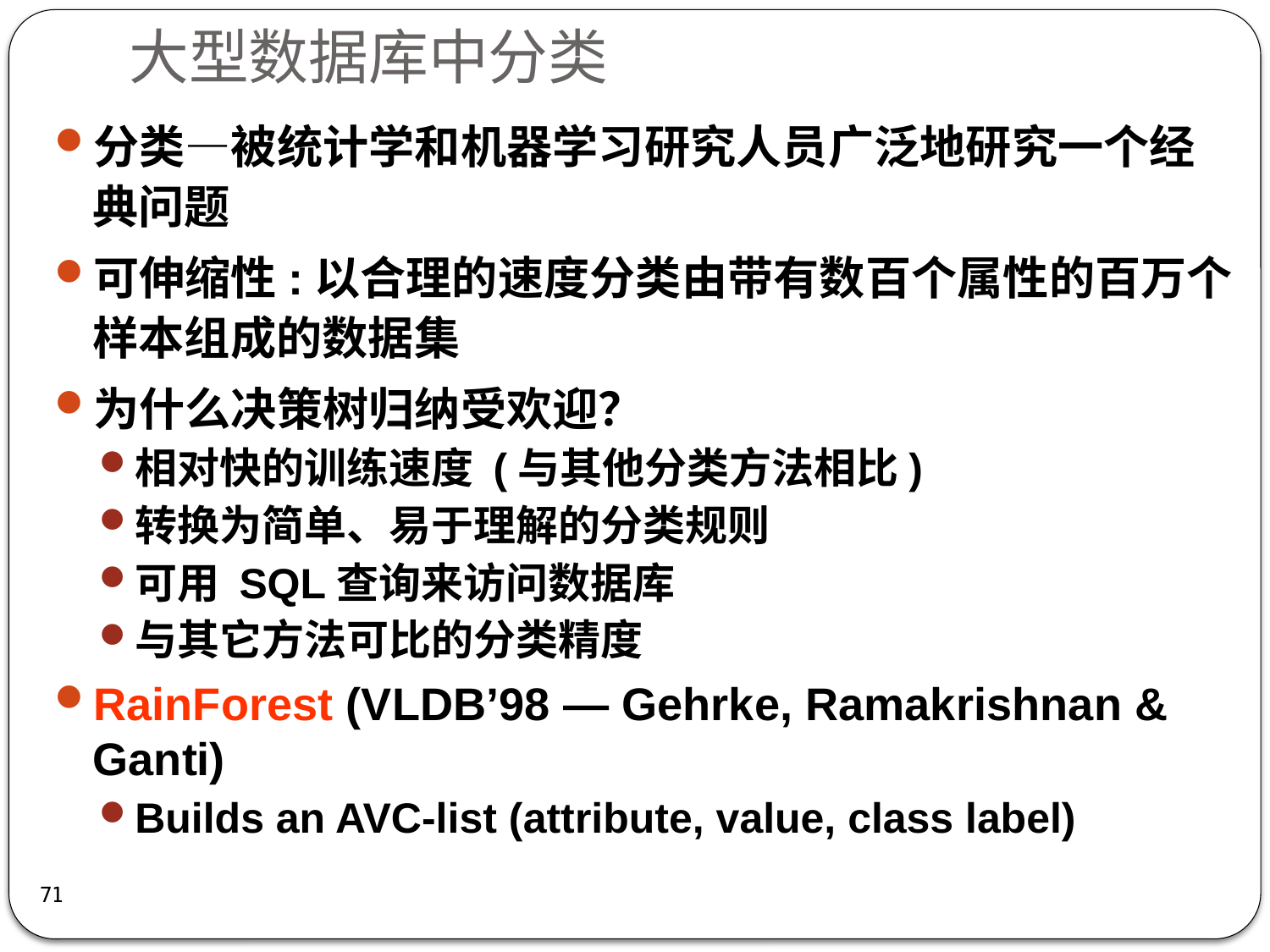

# 大型数据库中分类
分类—被统计学和机器学习研究人员广泛地研究一个经典问题
可伸缩性:以合理的速度分类由带有数百个属性的百万个样本组成的数据集
为什么决策树归纳受欢迎？
相对快的训练速度 (与其他分类方法相比)
转换为简单、易于理解的分类规则
可用 SQL查询来访问数据库
与其它方法可比的分类精度
RainForest (VLDB’98 — Gehrke, Ramakrishnan & Ganti)
Builds an AVC-list (attribute, value, class label)
71